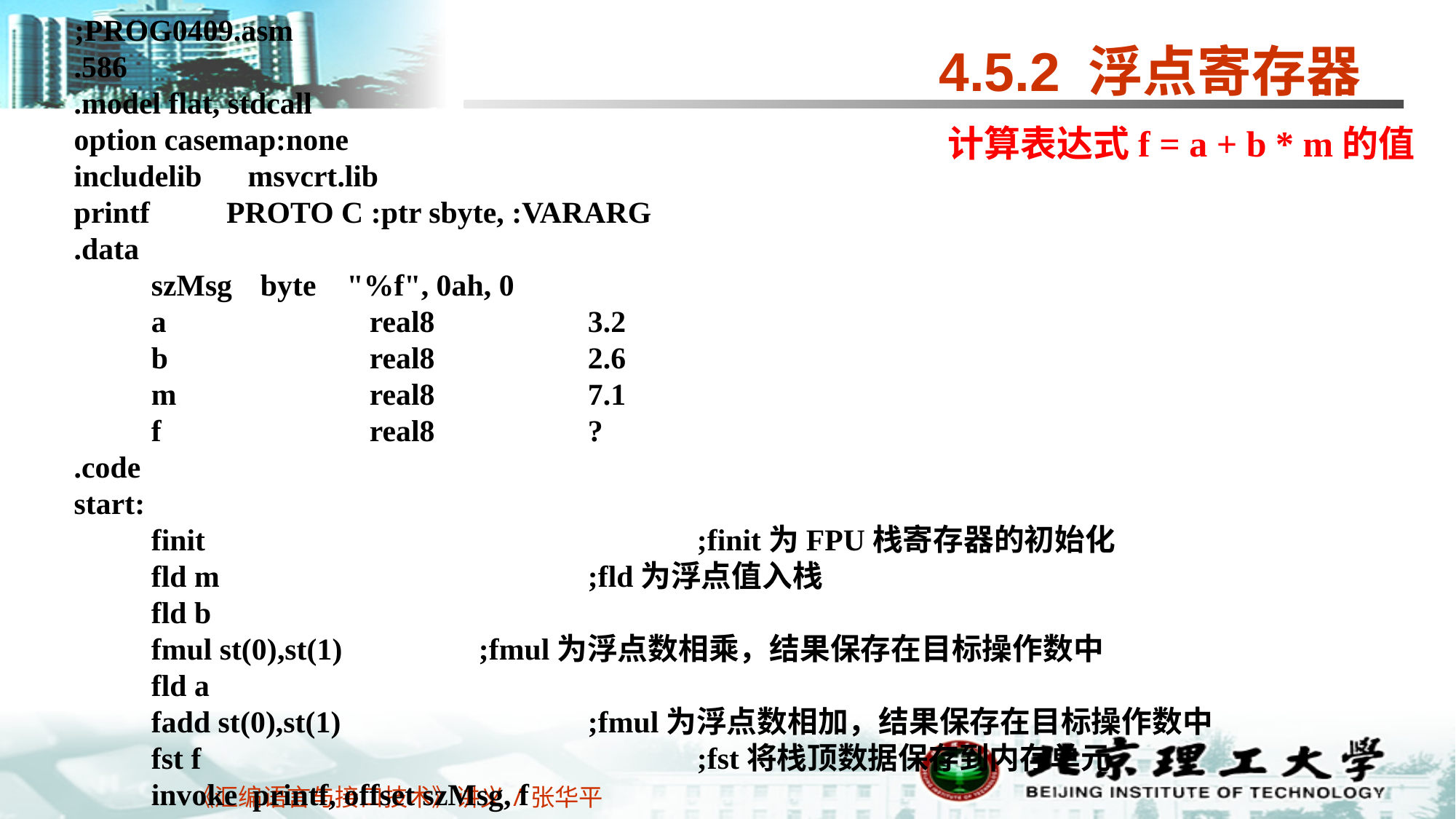

;PROG0409.asm
.586
.model flat, stdcall
option casemap:none
includelib      msvcrt.lib
printf          PROTO C :ptr sbyte, :VARARG
.data
	szMsg	byte    "%f", 0ah, 0
	a		real8		3.2
	b		real8		2.6
	m		real8		7.1
	f		real8		?
.code
start:
	finit					;finit为FPU栈寄存器的初始化
	fld m	 			;fld为浮点值入栈
	fld b
	fmul st(0),st(1)		;fmul为浮点数相乘，结果保存在目标操作数中
	fld a
	fadd st(0),st(1)			;fmul为浮点数相加，结果保存在目标操作数中
	fst f					;fst将栈顶数据保存到内存单元
	invoke  printf, offset szMsg, f
	ret
end		start
4.5.2 浮点寄存器
计算表达式f = a + b * m的值